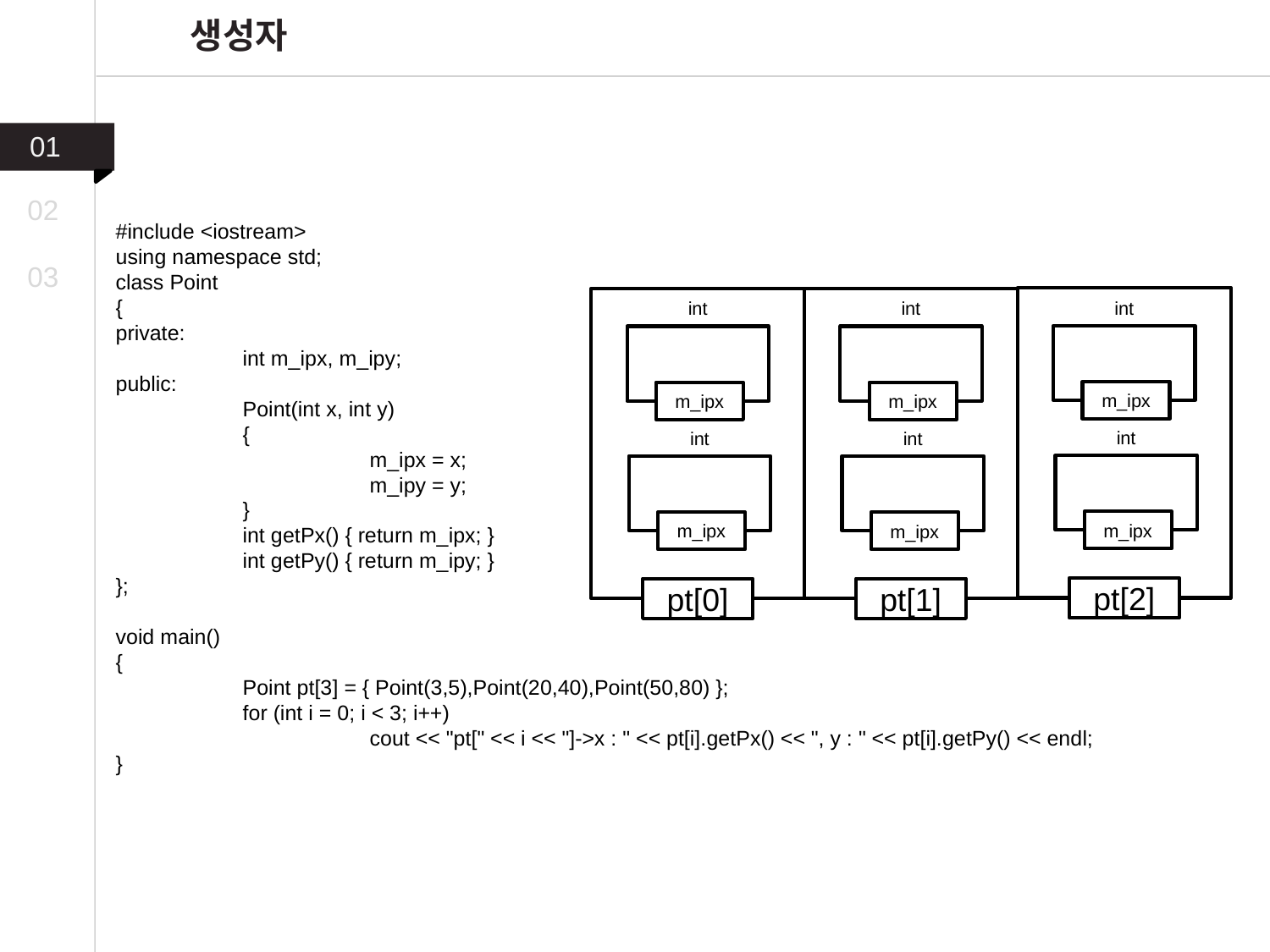

생성자
01

02
#include <iostream>
using namespace std;
class Point
{
private:
	int m_ipx, m_ipy;
public:
	Point(int x, int y)
	{
		m_ipx = x;
		m_ipy = y;
	}
	int getPx() { return m_ipx; }
	int getPy() { return m_ipy; }
};

void main()
{
	Point pt[3] = { Point(3,5),Point(20,40),Point(50,80) };
	for (int i = 0; i < 3; i++)
		cout << "pt[" << i << "]->x : " << pt[i].getPx() << ", y : " << pt[i].getPy() << endl;
}
03

int

m_ipx
int

m_ipx
int

m_ipx
int

m_ipx
int

m_ipx
int

m_ipx
pt[2]
pt[0]
pt[1]